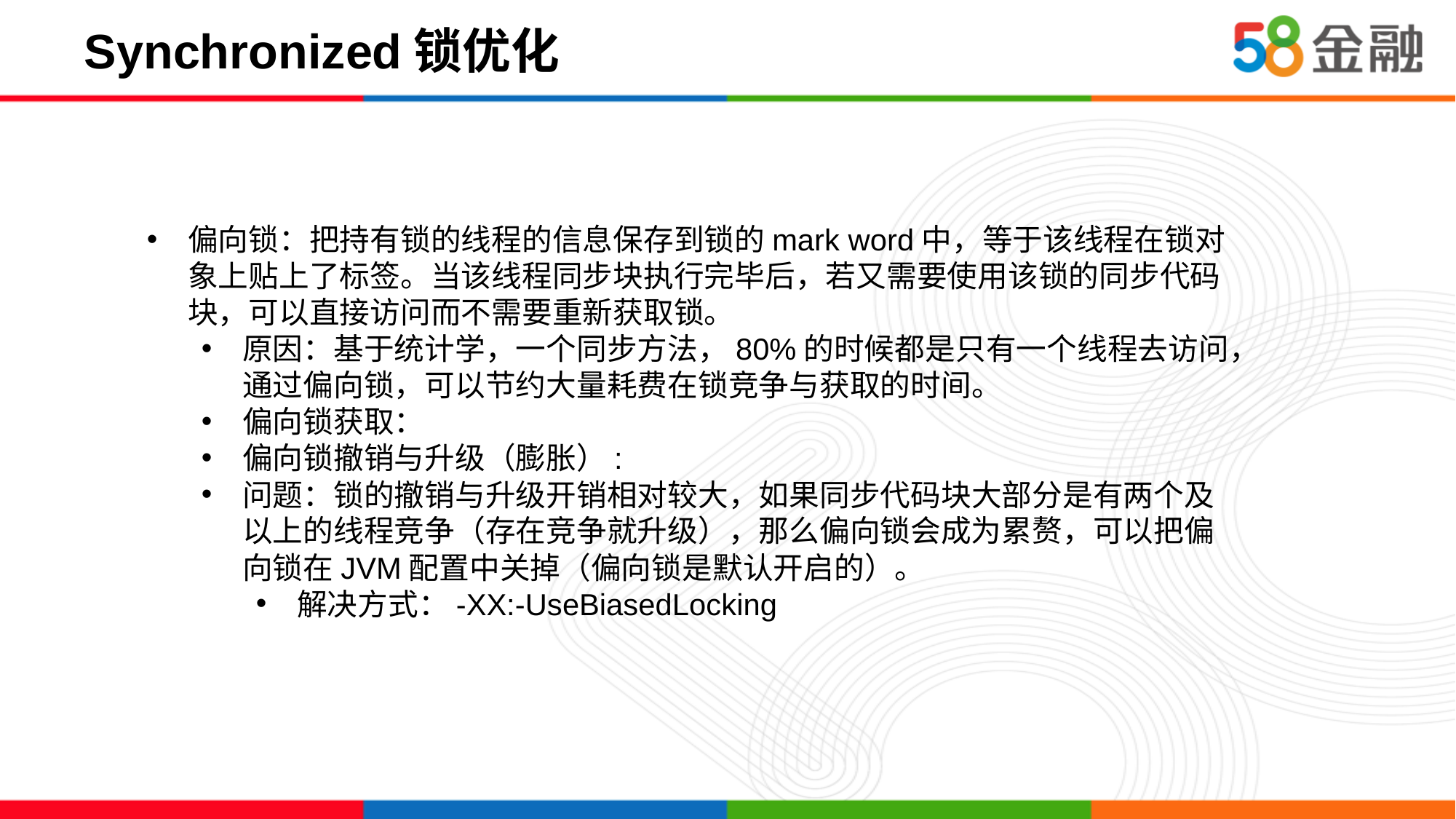

# Synchronized锁优化
偏向锁：把持有锁的线程的信息保存到锁的mark word中，等于该线程在锁对象上贴上了标签。当该线程同步块执行完毕后，若又需要使用该锁的同步代码块，可以直接访问而不需要重新获取锁。
原因：基于统计学，一个同步方法，80%的时候都是只有一个线程去访问，通过偏向锁，可以节约大量耗费在锁竞争与获取的时间。
偏向锁获取：
偏向锁撤销与升级（膨胀）:
问题：锁的撤销与升级开销相对较大，如果同步代码块大部分是有两个及以上的线程竞争（存在竞争就升级），那么偏向锁会成为累赘，可以把偏向锁在JVM配置中关掉（偏向锁是默认开启的）。
解决方式：-XX:-UseBiasedLocking